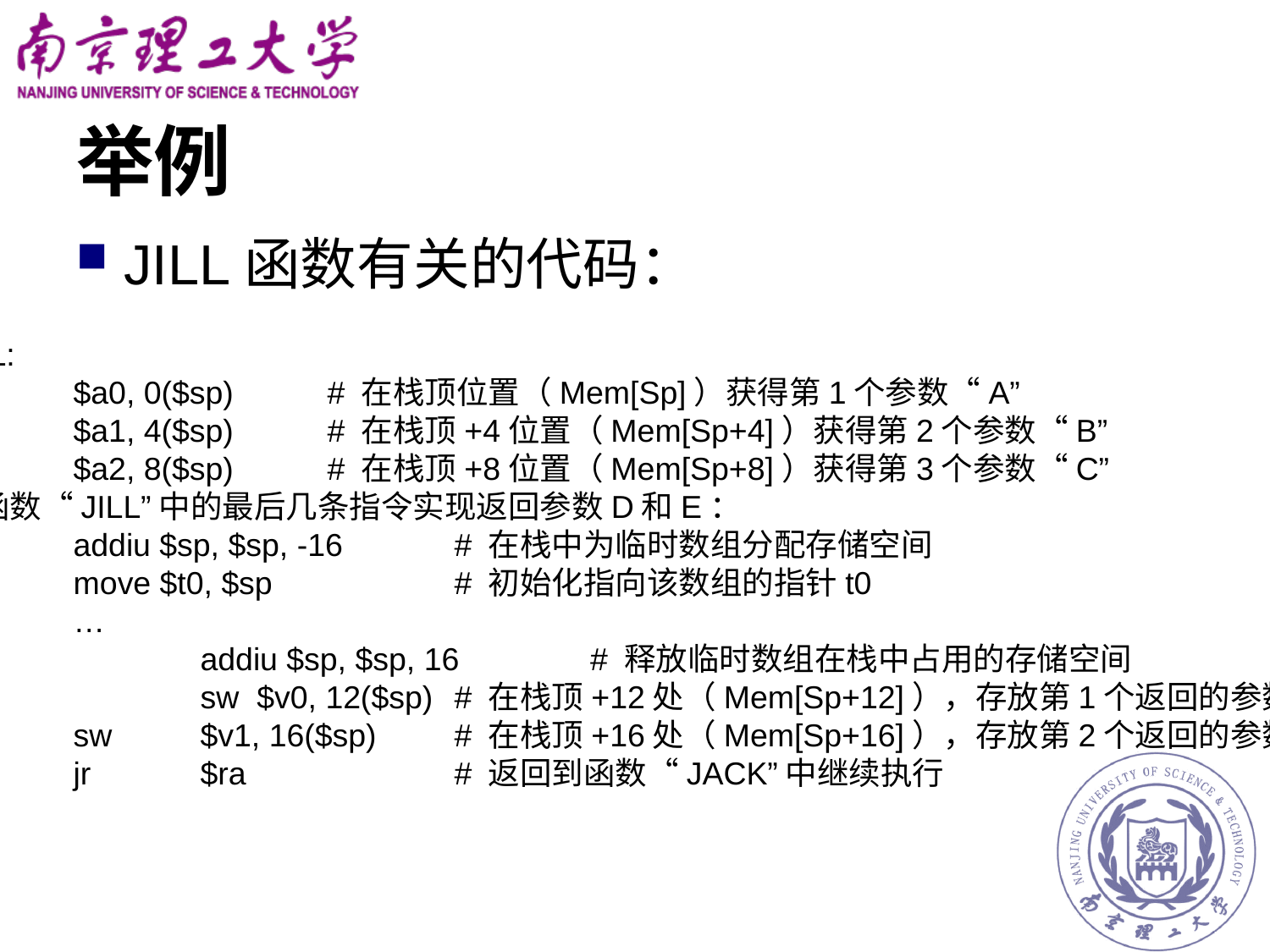

# 举例
JILL函数有关的代码：

JILL:
lw 	$a0, 0($sp)	# 在栈顶位置（Mem[Sp]）获得第1个参数“A”
lw 	$a1, 4($sp) 	# 在栈顶+4位置（Mem[Sp+4]）获得第2个参数“B”
lw 	$a2, 8($sp) 	# 在栈顶+8位置（Mem[Sp+8]）获得第3个参数“C”
在函数“JILL”中的最后几条指令实现返回参数D和E：
addiu $sp, $sp, -16	# 在栈中为临时数组分配存储空间
move $t0, $sp 	 	# 初始化指向该数组的指针t0
…
	addiu $sp, $sp, 16	 # 释放临时数组在栈中占用的存储空间
	sw  $v0, 12($sp)  	# 在栈顶+12处（Mem[Sp+12]），存放第1个返回的参数“D”
sw 	$v1, 16($sp)	# 在栈顶+16处（Mem[Sp+16]），存放第2个返回的参数“E”
jr  	$ra		# 返回到函数“JACK”中继续执行